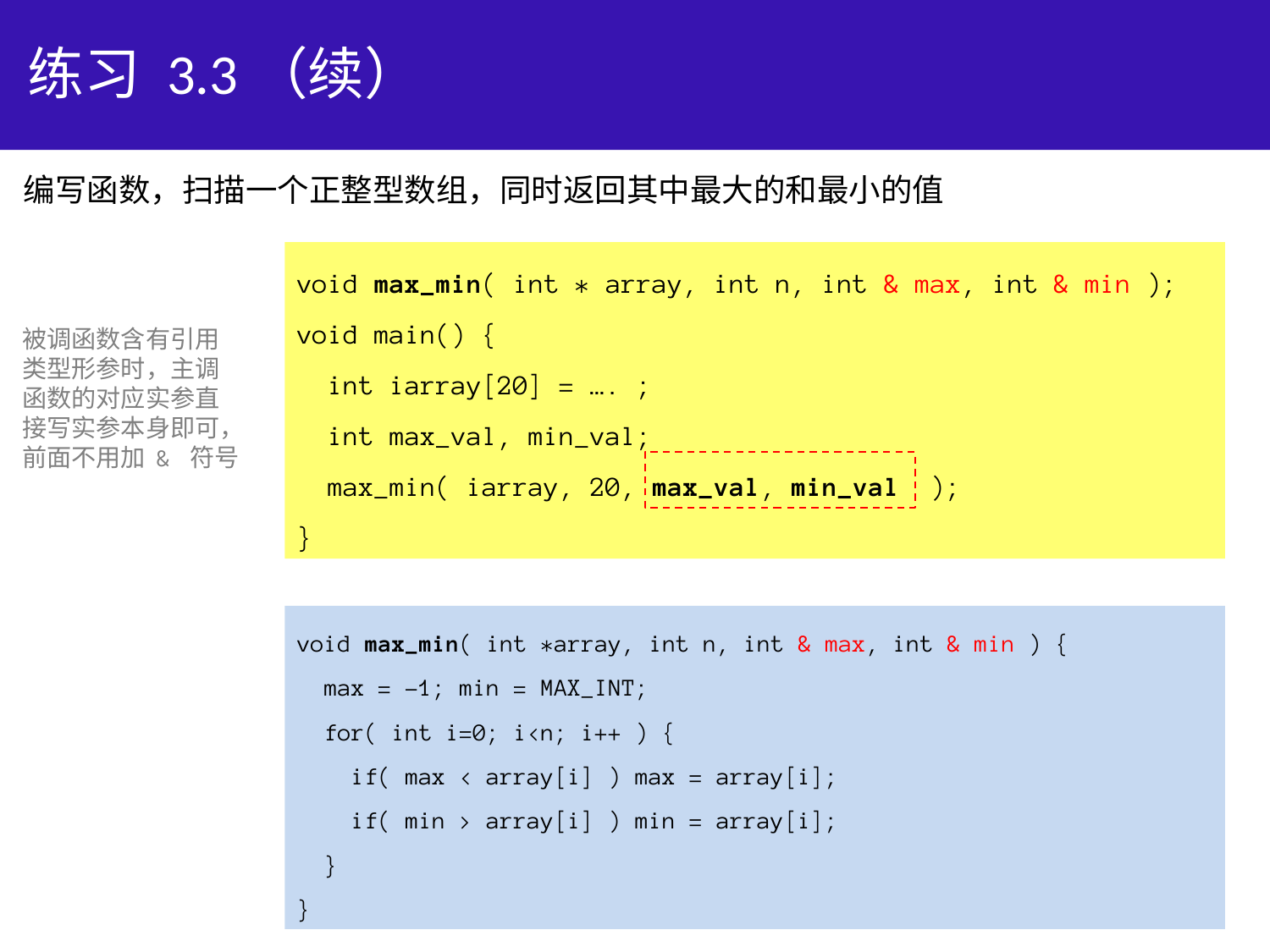

# 练习 3.3（续）
编写函数，扫描一个正整型数组，同时返回其中最大的和最小的值
void max_min( int * array, int n, int & max, int & min );
void main() {
  int iarray[20] = …. ;
  int max_val, min_val;
  max_min( iarray, 20, max_val, min_val  );
}
被调函数含有引用
类型形参时，主调
函数的对应实参直
接写实参本身即可，
前面不用加 & 符号

void max_min( int *array, int n, int & max, int & min ) {
  max = -1; min = MAX_INT;
  for( int i=0; i<n; i++ ) {
    if( max < array[i] ) max = array[i];
    if( min > array[i] ) min = array[i];
  }
}
20